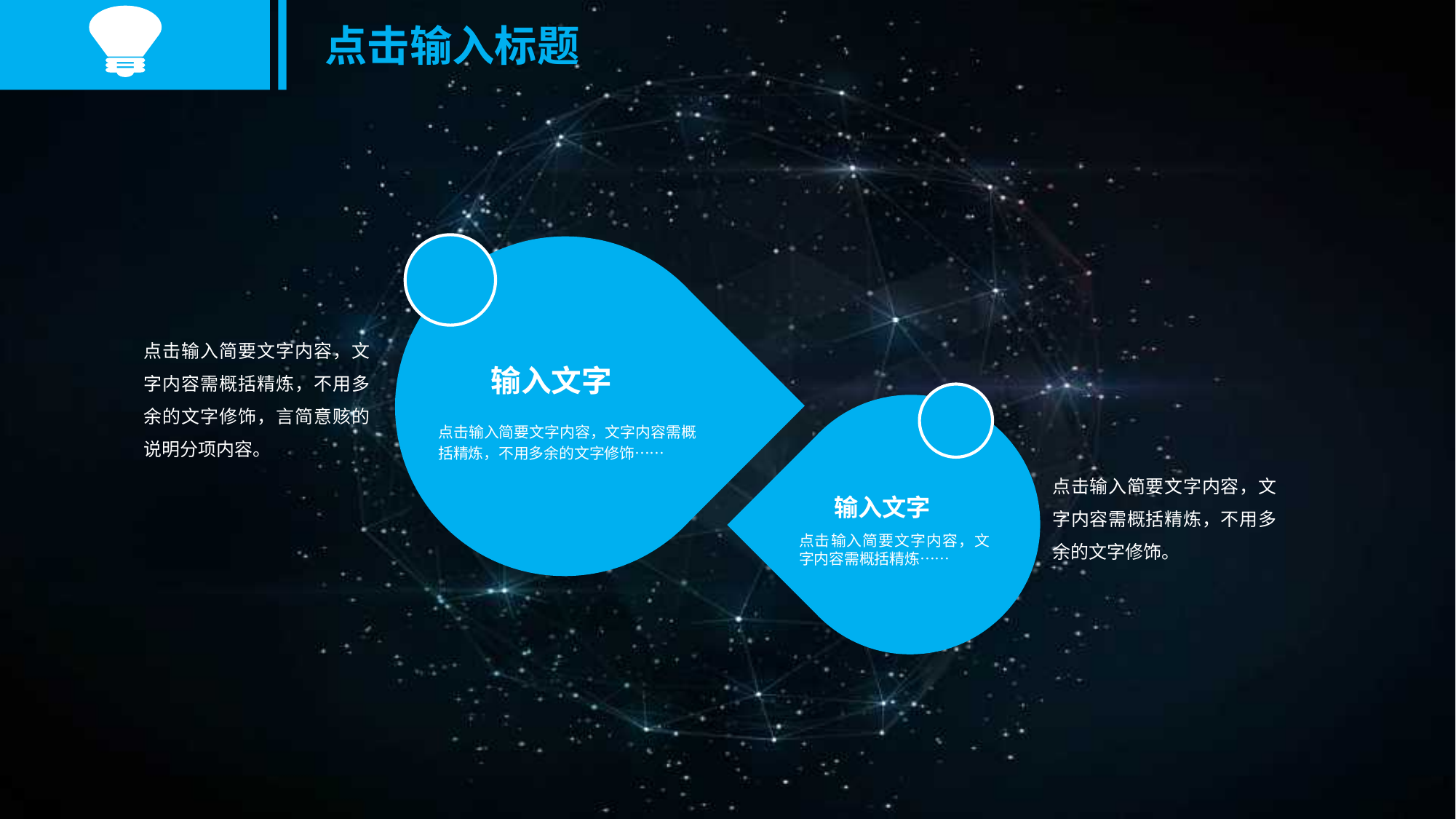

点击输入标题
所需资金

点击输入简要文字内容，文字内容需概括精炼，不用多余的文字修饰，言简意赅的说明分项内容。
输入文字

点击输入简要文字内容，文字内容需概括精炼，不用多余的文字修饰……
点击输入简要文字内容，文字内容需概括精炼，不用多余的文字修饰。
输入文字
点击输入简要文字内容，文字内容需概括精炼……